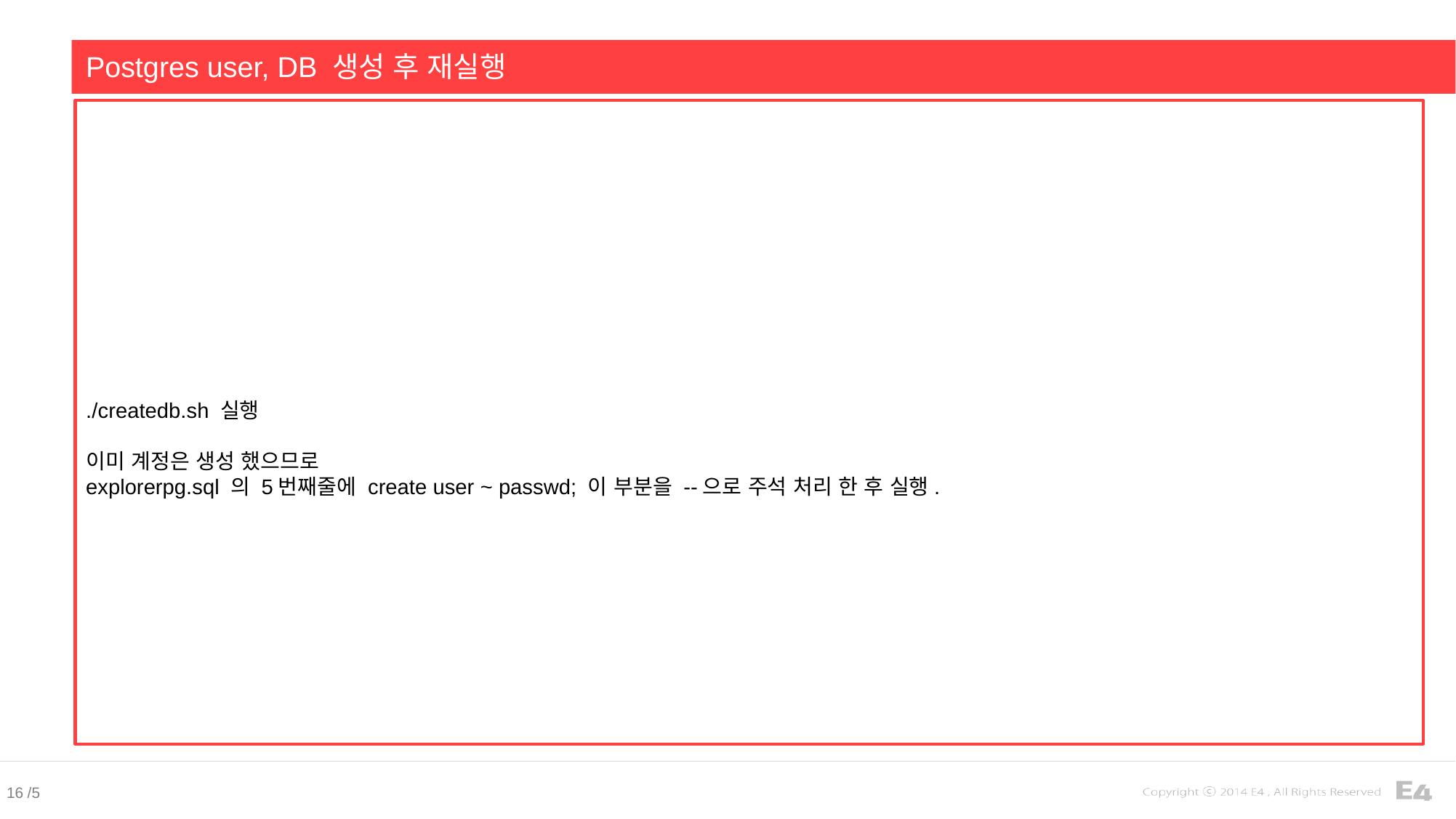

Postgres user, DB 생성 후 재실행

./createdb.sh 실행

이미 계정은 생성 했으므로
explorerpg.sql 의 5번째줄에 create user ~ passwd; 이 부분을 --으로 주석 처리 한 후 실행.